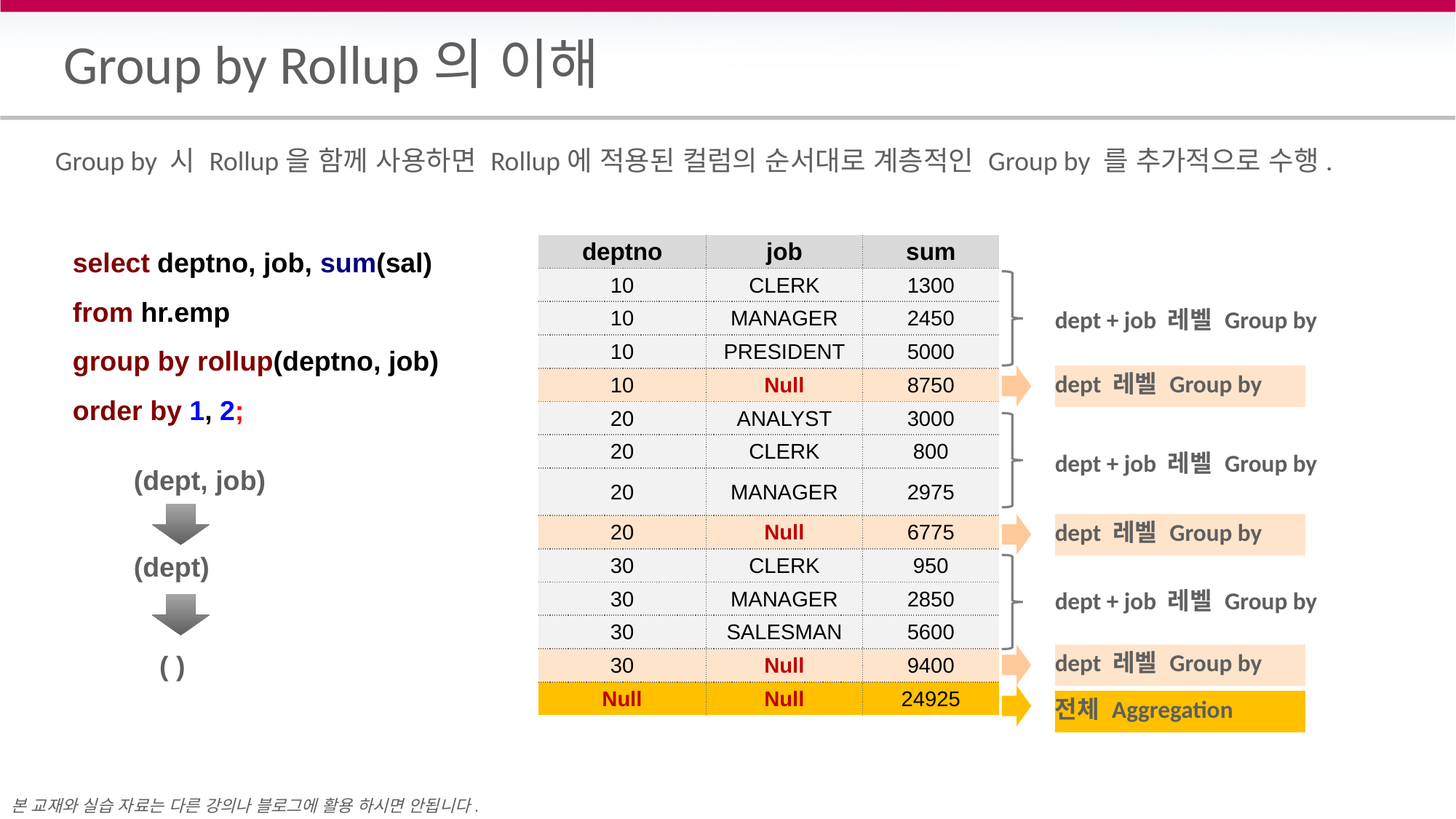

# Group by Rollup의 이해
Group by 시 Rollup을 함께 사용하면 Rollup에 적용된 컬럼의 순서대로 계층적인 Group by 를 추가적으로 수행.
select deptno, job, sum(sal)
from hr.emp
group by rollup(deptno, job)
order by 1, 2;
| deptno | job | sum |
| --- | --- | --- |
| 10 | CLERK | 1300 |
| 10 | MANAGER | 2450 |
| 10 | PRESIDENT | 5000 |
| 10 | Null | 8750 |
| 20 | ANALYST | 3000 |
| 20 | CLERK | 800 |
| 20 | MANAGER | 2975 |
| 20 | Null | 6775 |
| 30 | CLERK | 950 |
| 30 | MANAGER | 2850 |
| 30 | SALESMAN | 5600 |
| 30 | Null | 9400 |
| Null | Null | 24925 |

dept + job 레벨 Group by

dept 레벨 Group by

dept + job 레벨 Group by
 (dept, job)

dept 레벨 Group by
 (dept)

dept + job 레벨 Group by

dept 레벨 Group by
 ( )

전체 Aggregation